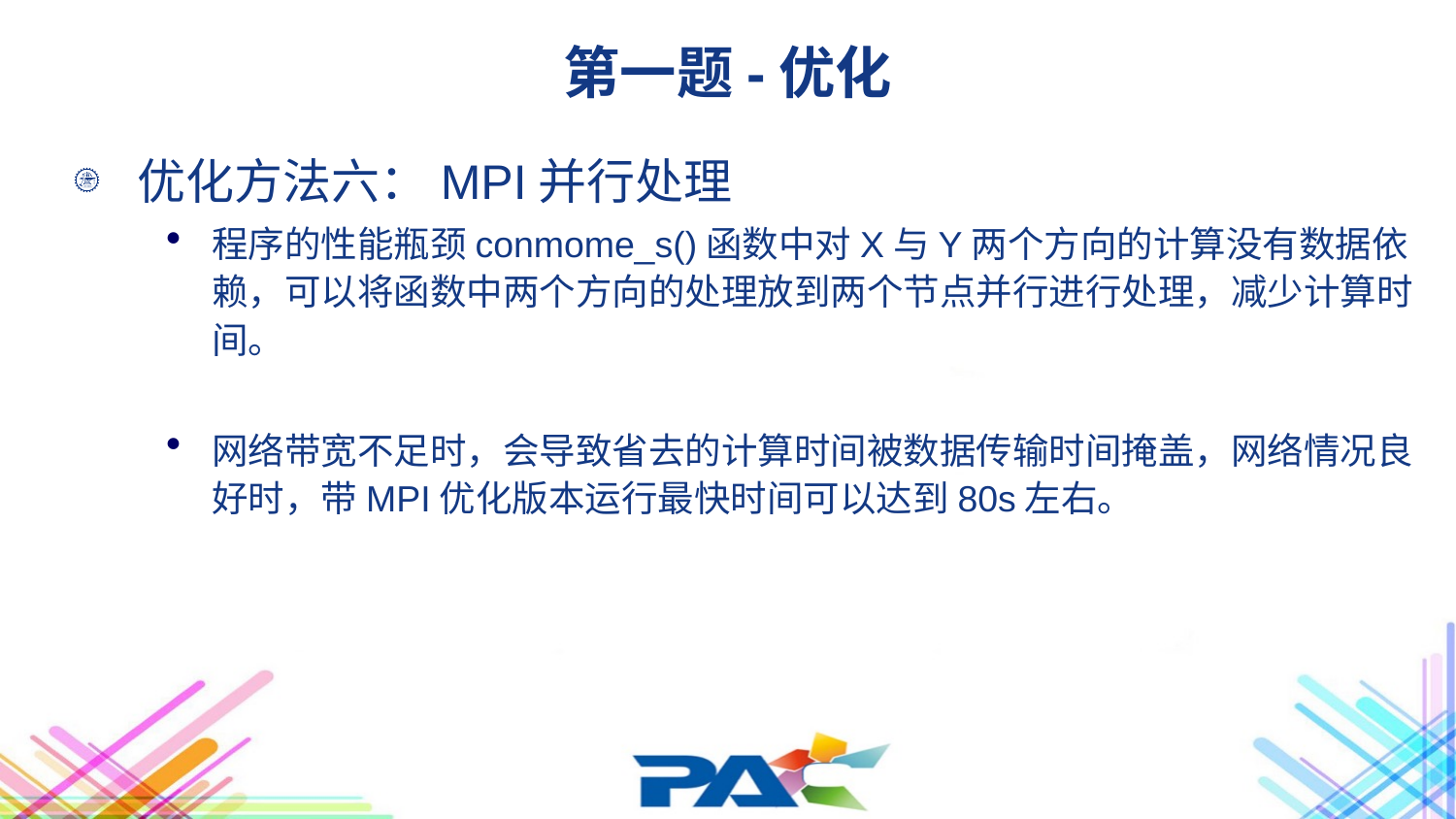

第一题-优化
优化方法六：MPI并行处理
程序的性能瓶颈conmome_s()函数中对X与Y两个方向的计算没有数据依赖，可以将函数中两个方向的处理放到两个节点并行进行处理，减少计算时间。

网络带宽不足时，会导致省去的计算时间被数据传输时间掩盖，网络情况良好时，带MPI优化版本运行最快时间可以达到80s左右。